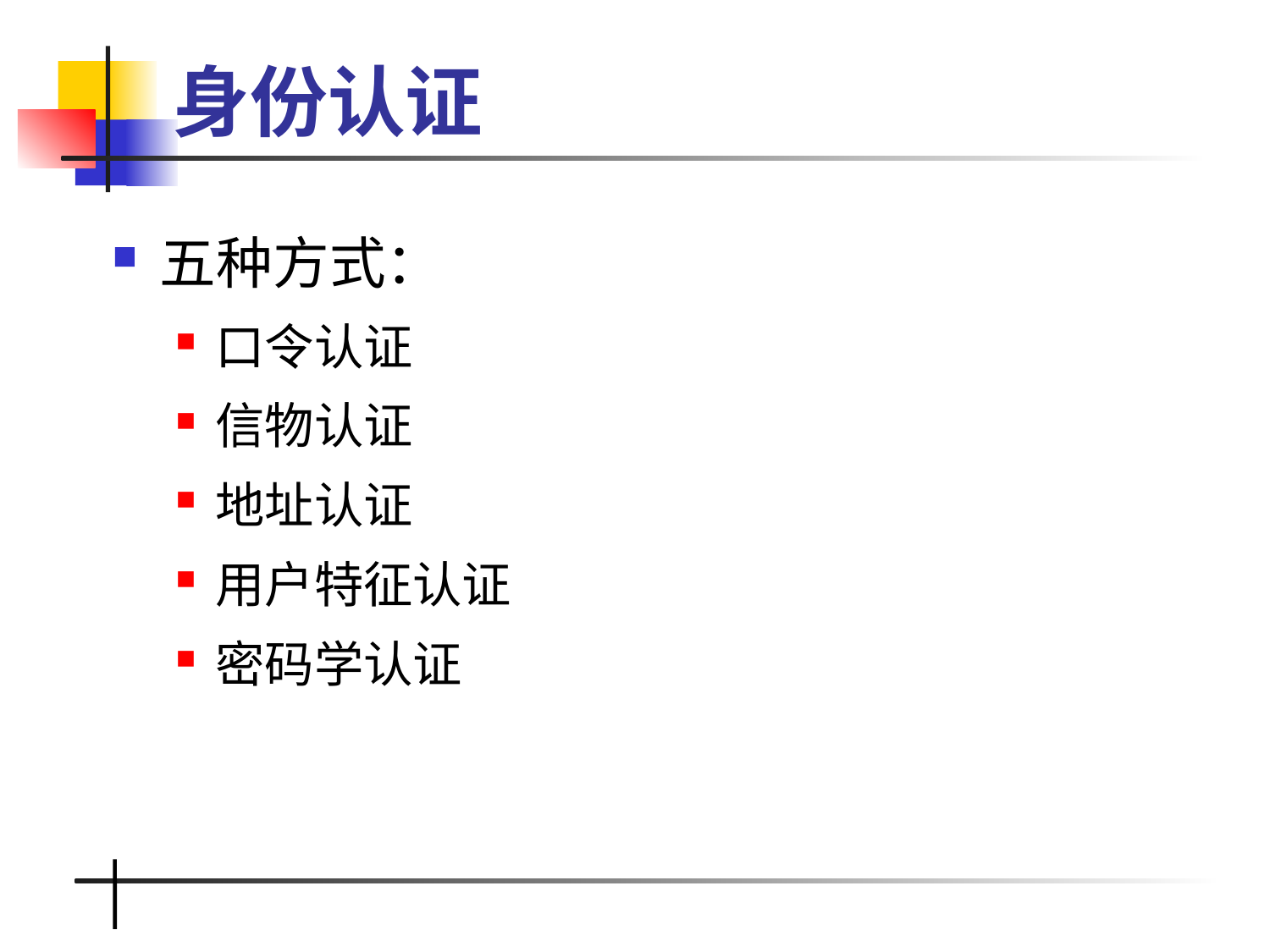

# 身份认证
五种方式：
口令认证
信物认证
地址认证
用户特征认证
密码学认证